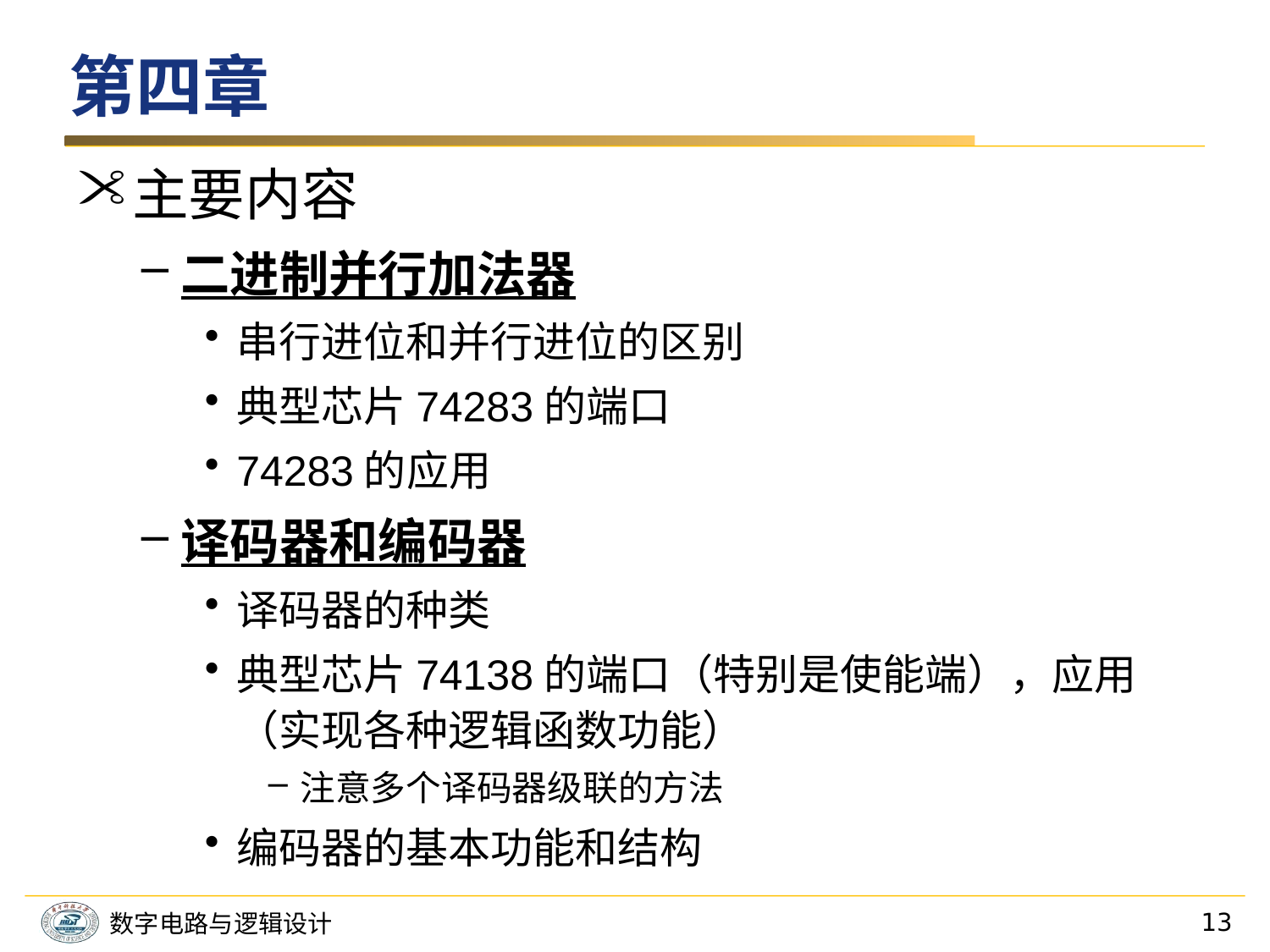

# 第四章
主要内容
二进制并行加法器
串行进位和并行进位的区别
典型芯片74283的端口
74283的应用
译码器和编码器
译码器的种类
典型芯片74138的端口（特别是使能端），应用（实现各种逻辑函数功能）
注意多个译码器级联的方法
编码器的基本功能和结构
13
数字电路与逻辑设计